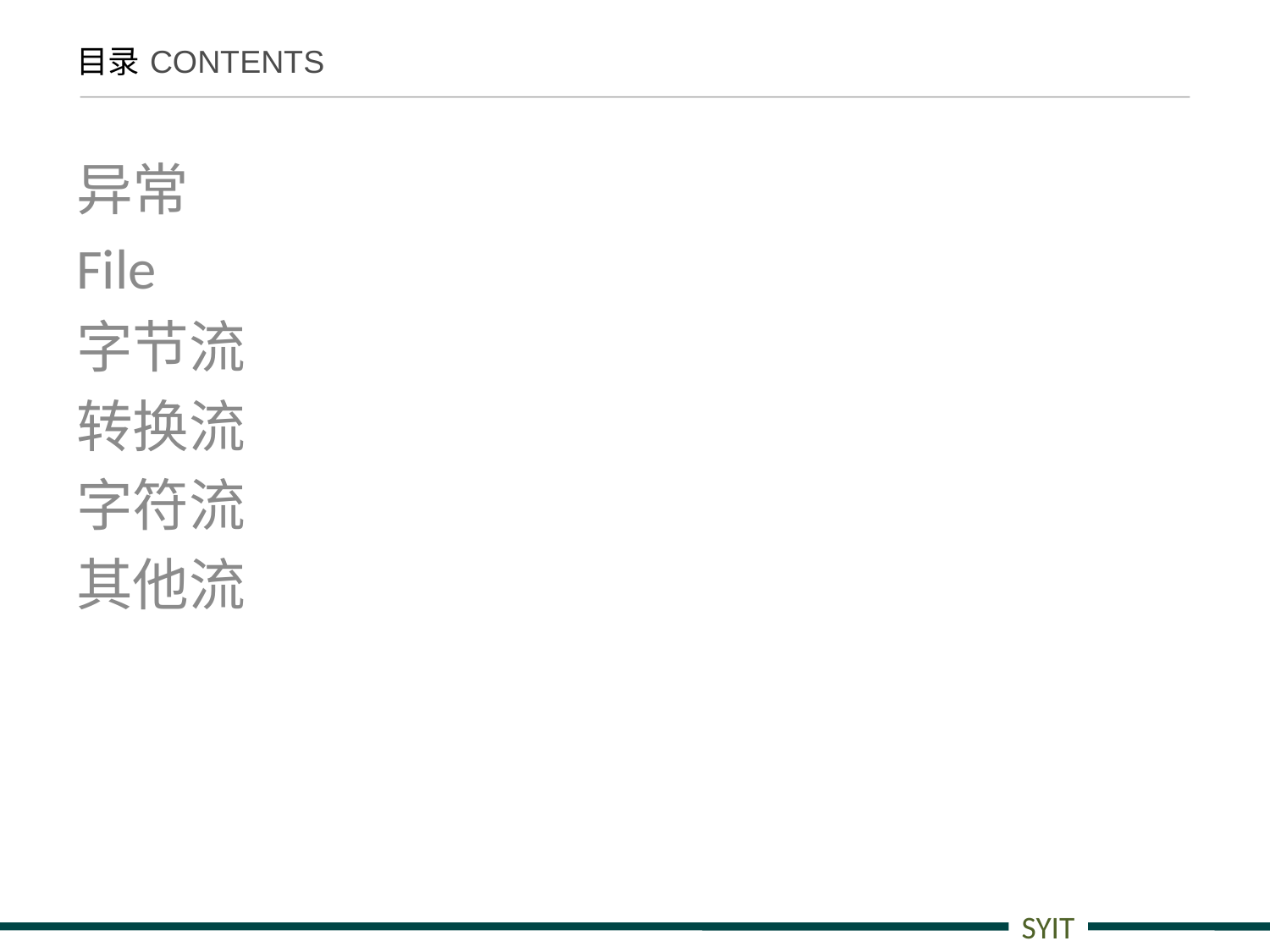

目录 CONTENTS

异常
File
字节流
转换流
字符流
其他流
SYIT